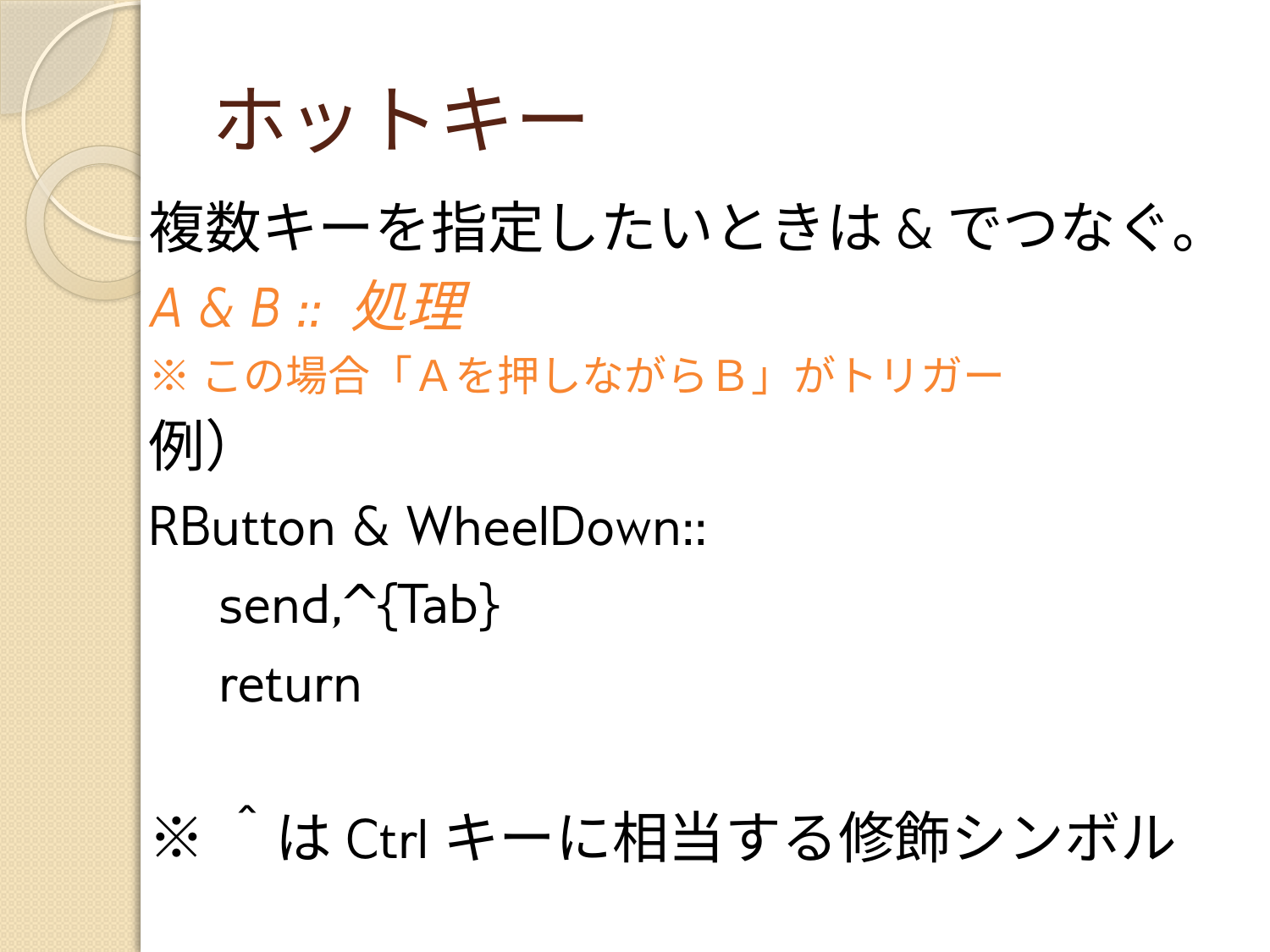

# ホットキー
複数キーを指定したいときは&でつなぐ。
A & B :: 処理
※この場合「Ａを押しながらＢ」がトリガー
例）
RButton & WheelDown::
　send,^{Tab}
　return

※＾はCtrlキーに相当する修飾シンボル